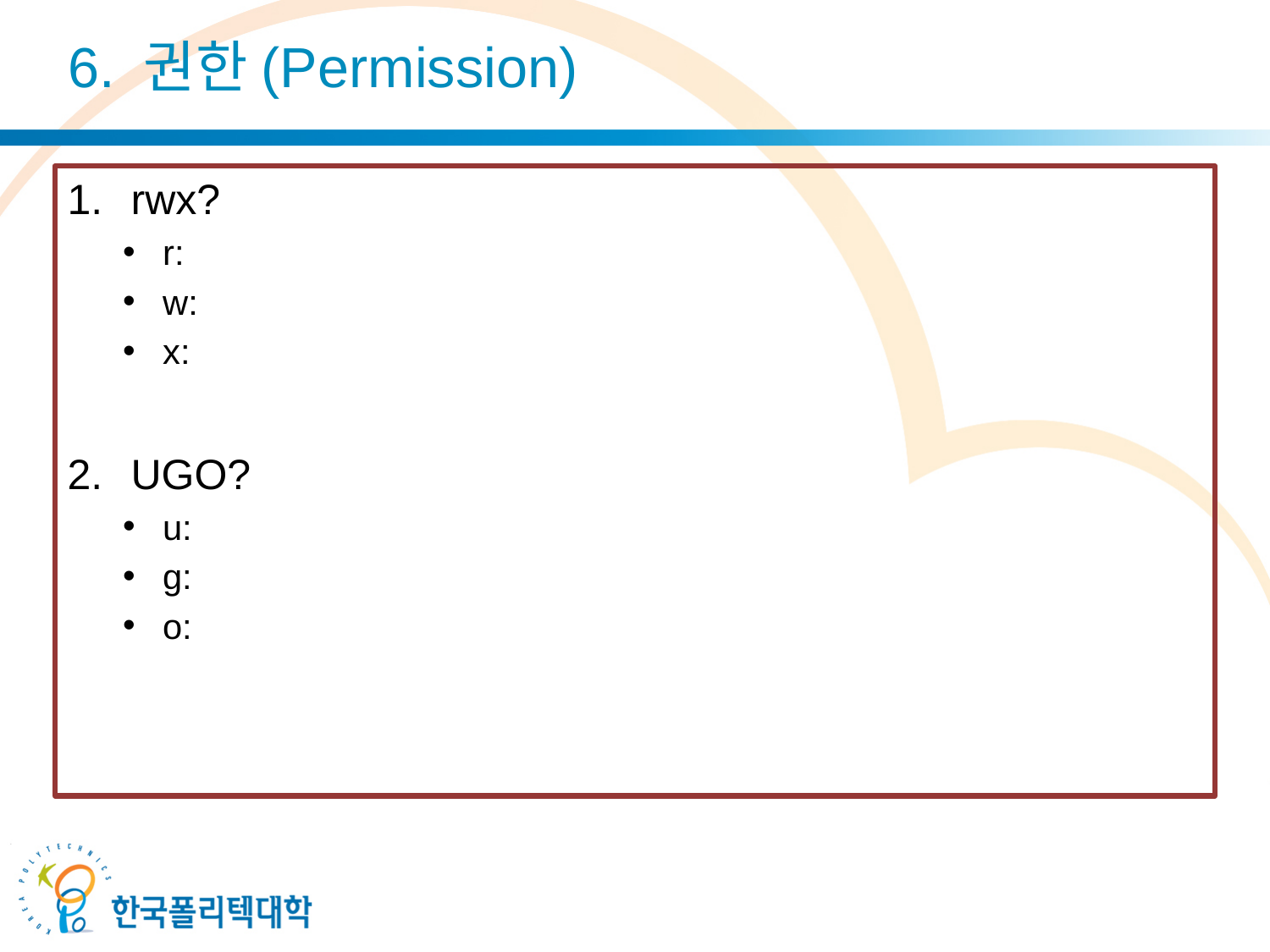

# 6. 권한(Permission)
rwx?
r:
w:
x:

UGO?
u:
g:
o: